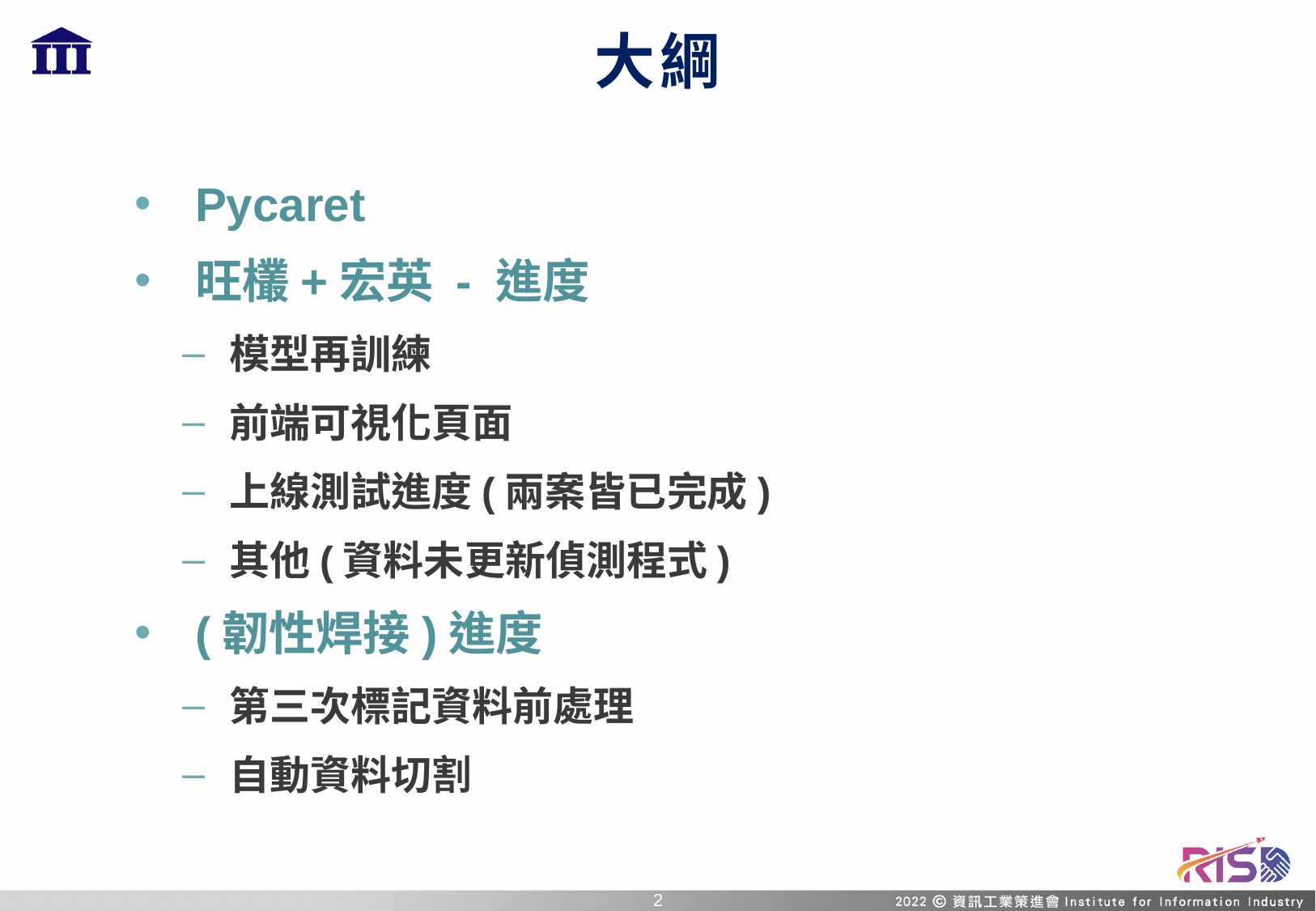

大綱
Pycaret
旺欉+宏英 - 進度
模型再訓練
前端可視化頁面
上線測試進度(兩案皆已完成)
其他(資料未更新偵測程式)
(韌性焊接)進度
第三次標記資料前處理
自動資料切割
2